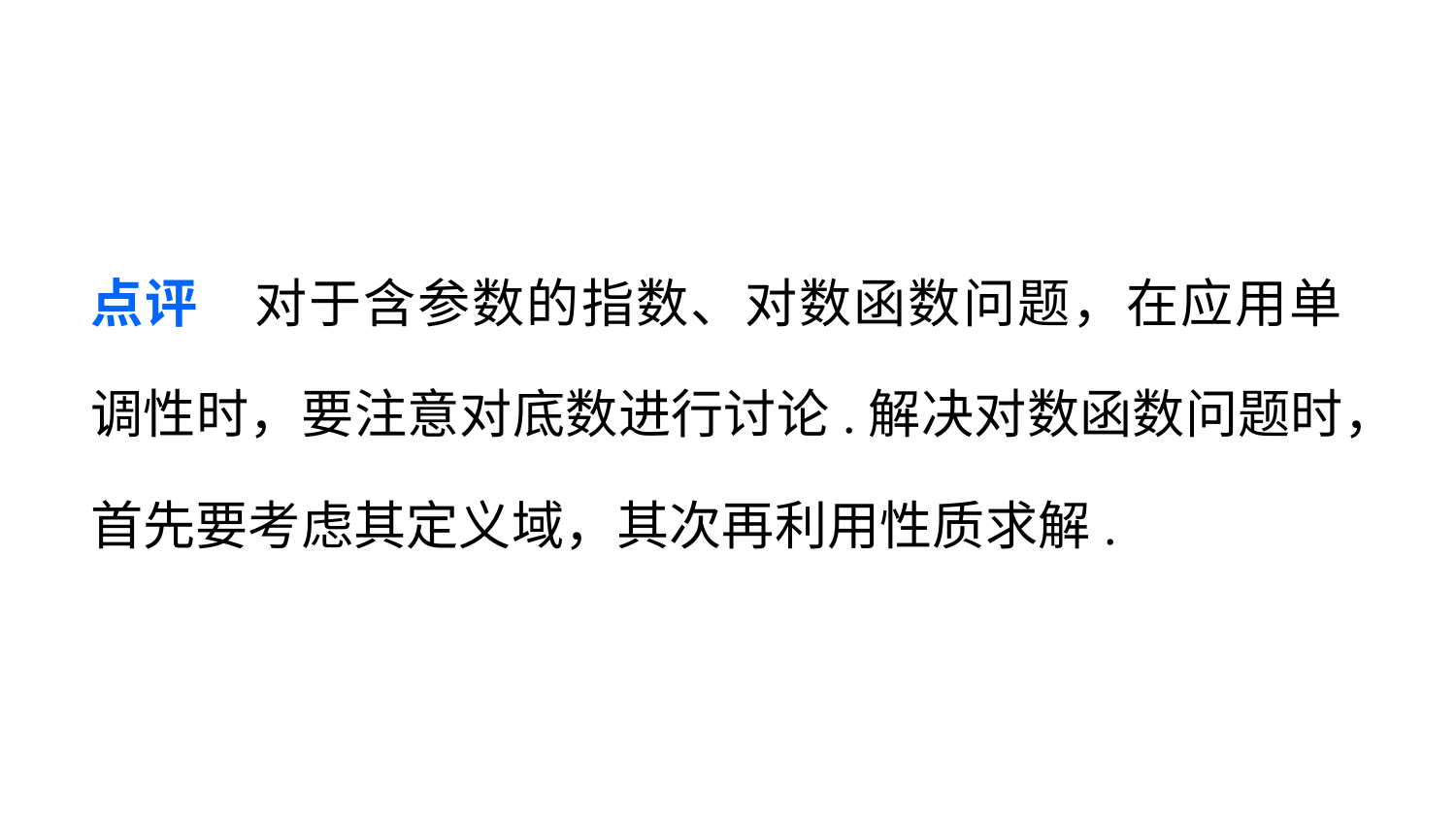

点评　对于含参数的指数、对数函数问题，在应用单调性时，要注意对底数进行讨论.解决对数函数问题时，首先要考虑其定义域，其次再利用性质求解.